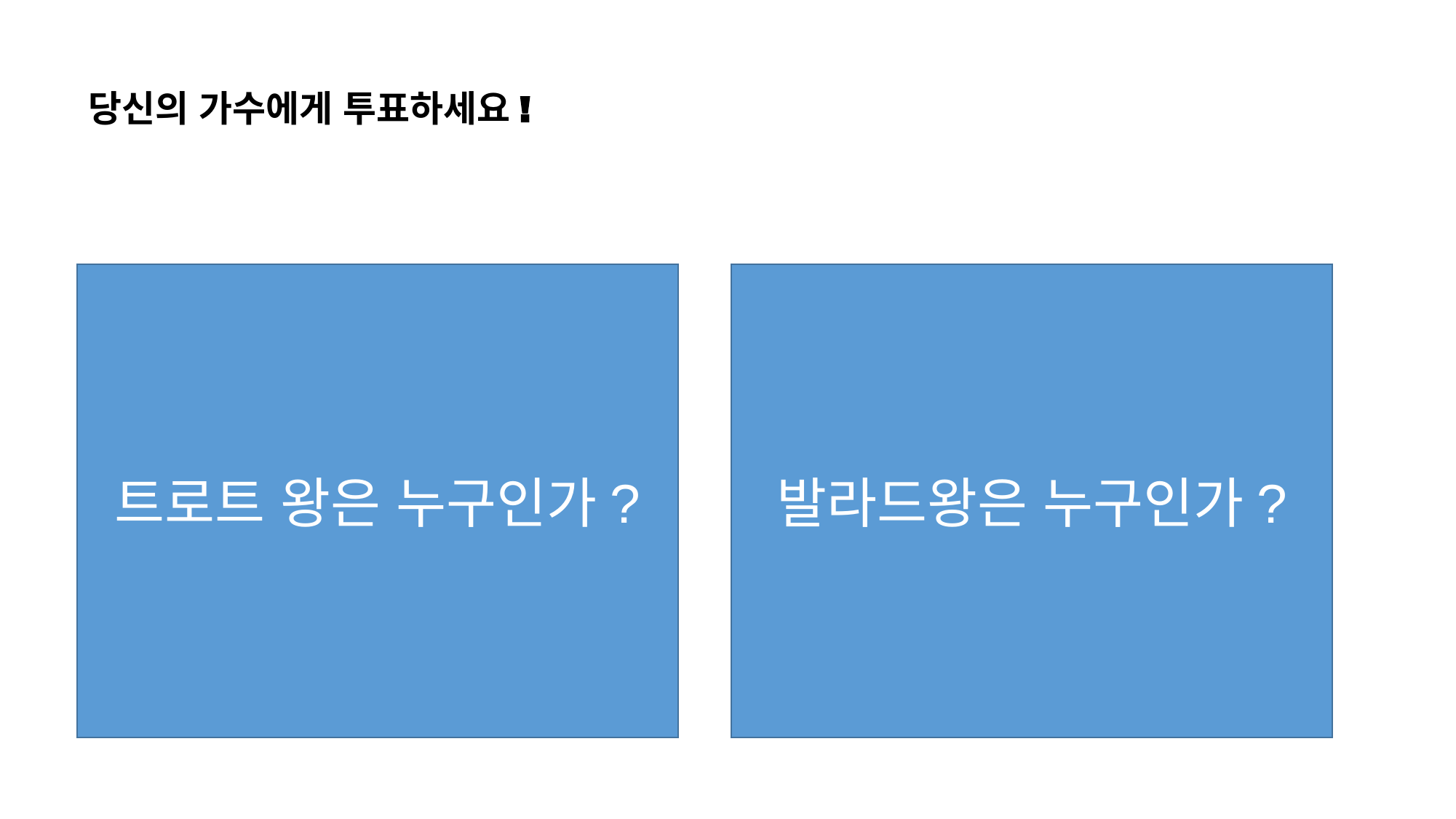

# 당신의 가수에게 투표하세요!

트로트 왕은 누구인가?
발라드왕은 누구인가?